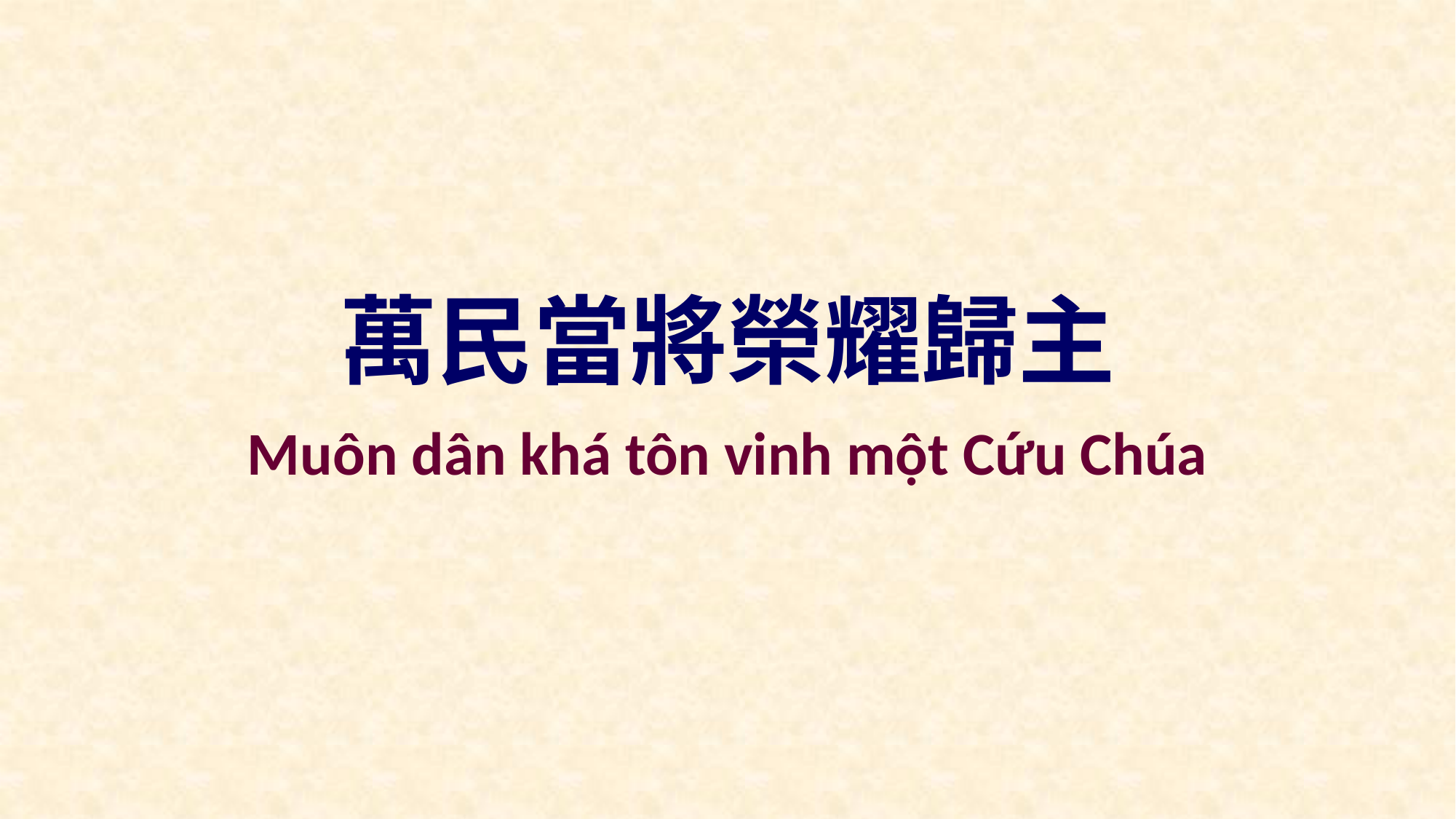

萬民當將榮耀歸主
Muôn dân khá tôn vinh một Cứu Chúa